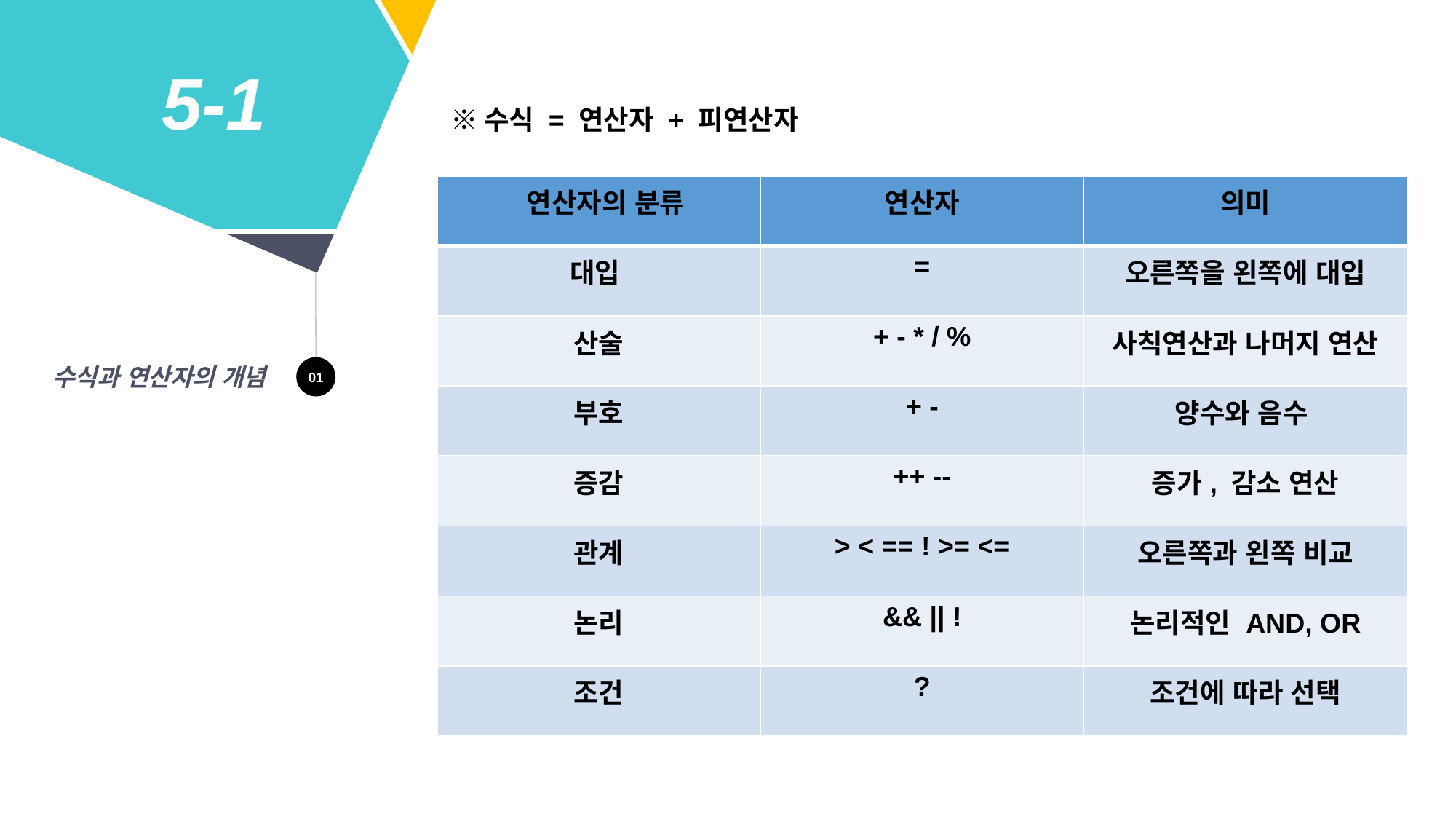

5-1
※수식 = 연산자 + 피연산자
| 연산자의 분류 | 연산자 | 의미 |
| --- | --- | --- |
| 대입 | = | 오른쪽을 왼쪽에 대입 |
| 산술 | + - \* / % | 사칙연산과 나머지 연산 |
| 부호 | + - | 양수와 음수 |
| 증감 | ++ -- | 증가, 감소 연산 |
| 관계 | > < == ! >= <= | 오른쪽과 왼쪽 비교 |
| 논리 | && || ! | 논리적인 AND, OR |
| 조건 | ? | 조건에 따라 선택 |
수식과 연산자의 개념
01